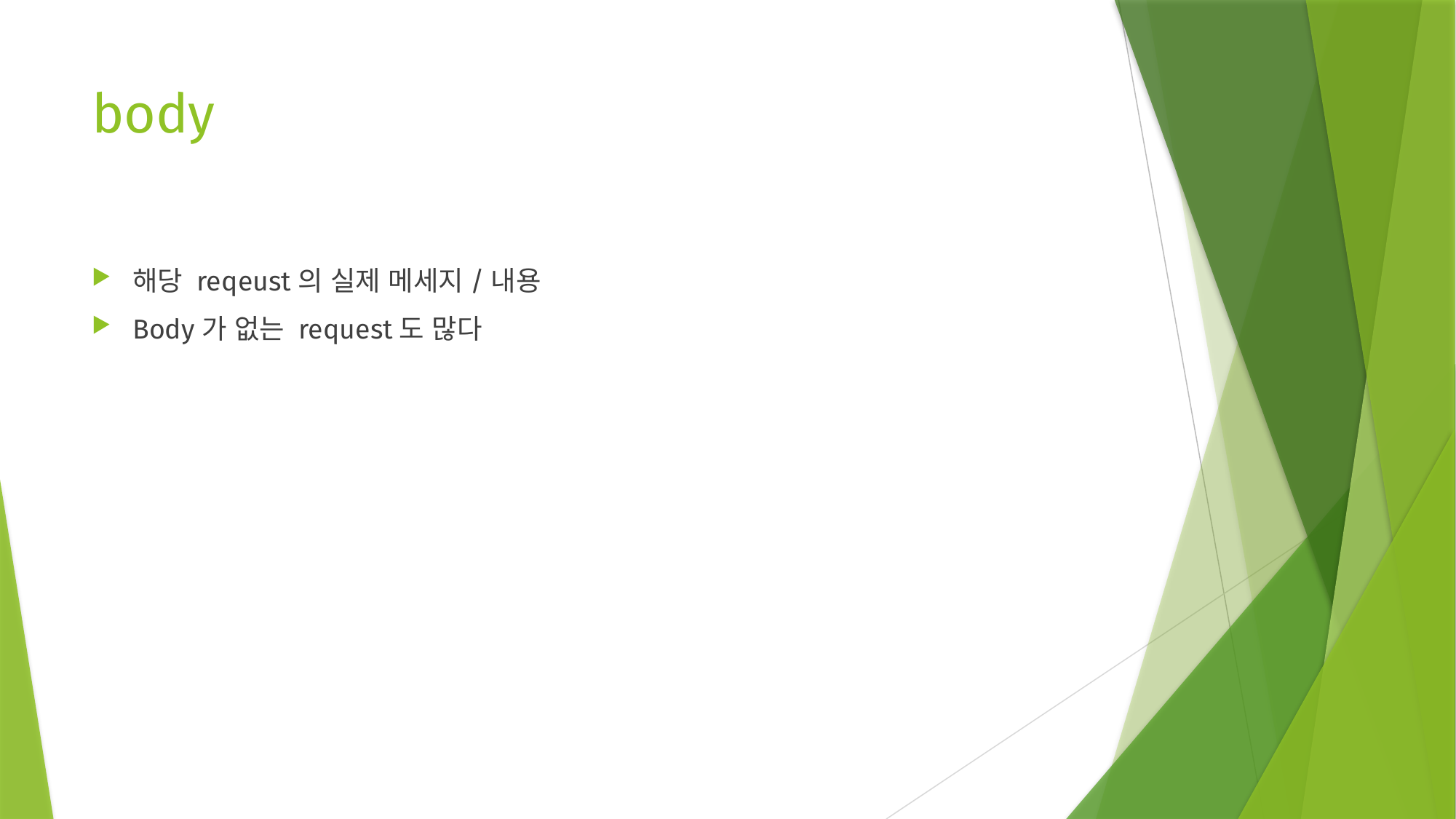

# body
해당 reqeust의 실제 메세지/내용
Body가 없는 request도 많다